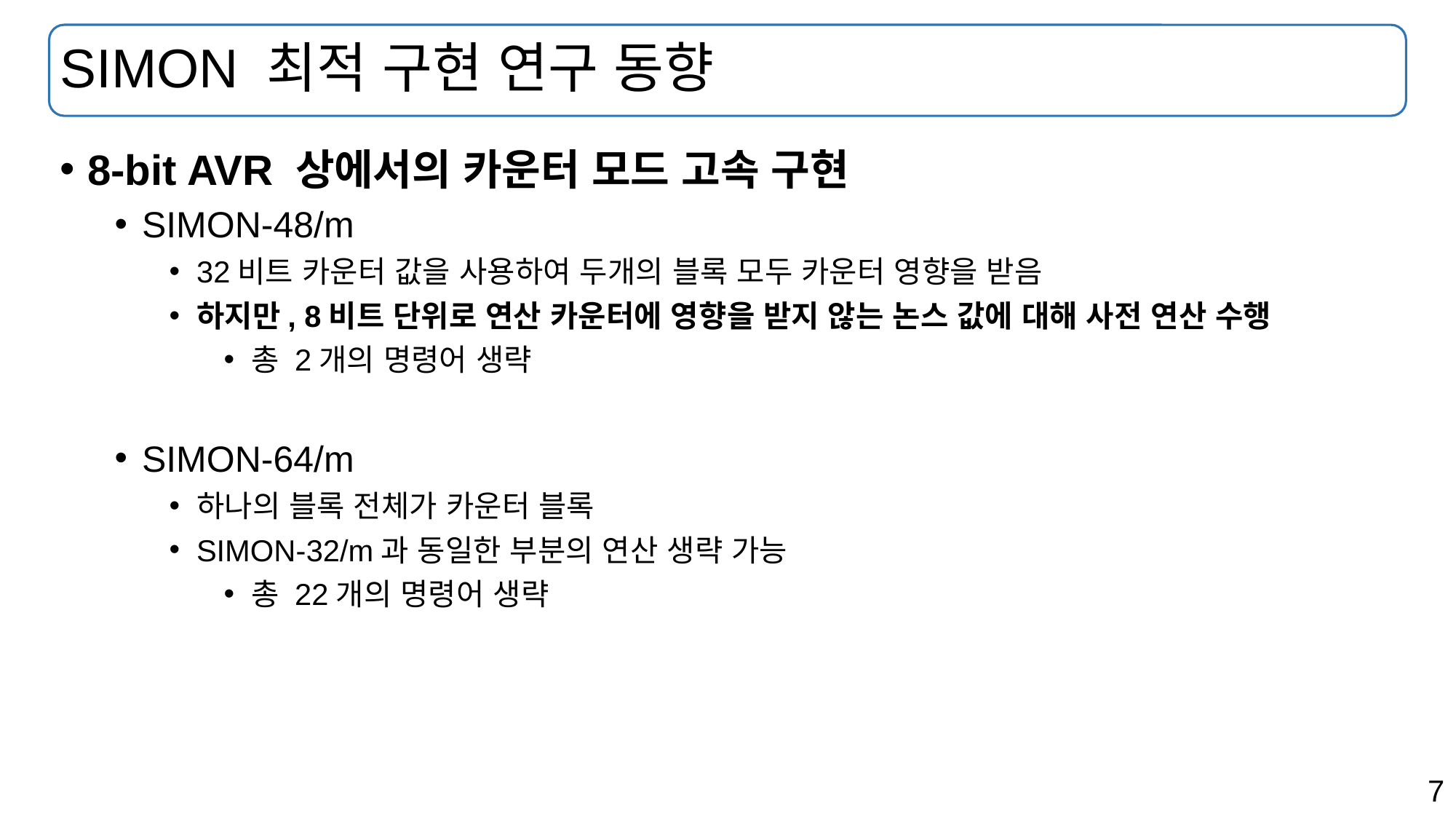

# SIMON 최적 구현 연구 동향
8-bit AVR 상에서의 카운터 모드 고속 구현
SIMON-48/m
32비트 카운터 값을 사용하여 두개의 블록 모두 카운터 영향을 받음
하지만, 8비트 단위로 연산 카운터에 영향을 받지 않는 논스 값에 대해 사전 연산 수행
총 2개의 명령어 생략

SIMON-64/m
하나의 블록 전체가 카운터 블록
SIMON-32/m과 동일한 부분의 연산 생략 가능
총 22개의 명령어 생략